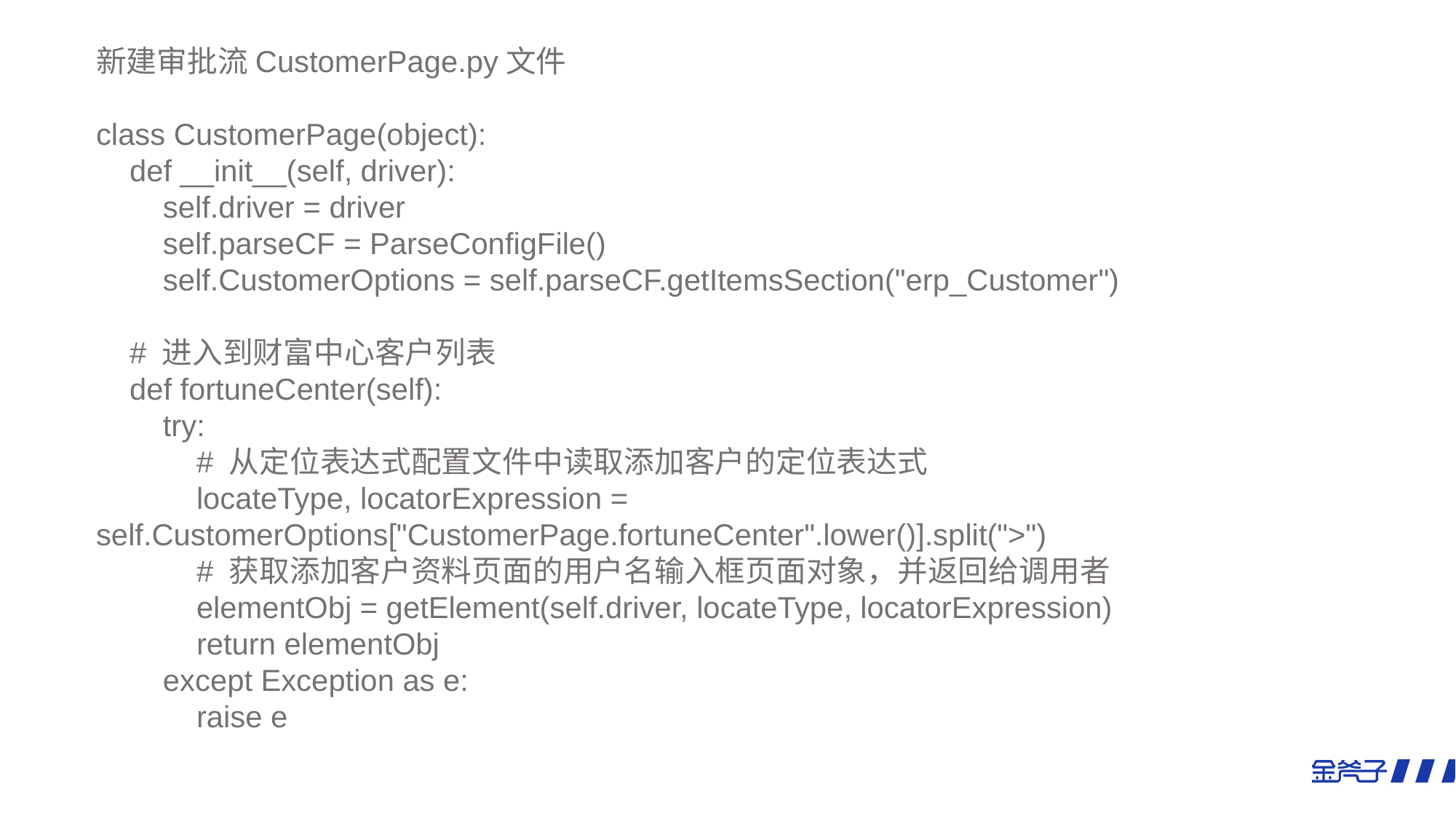

新建审批流CustomerPage.py文件

class CustomerPage(object):
    def __init__(self, driver):
        self.driver = driver
        self.parseCF = ParseConfigFile()
        self.CustomerOptions = self.parseCF.getItemsSection("erp_Customer")

    # 进入到财富中心客户列表
    def fortuneCenter(self):
        try:
            # 从定位表达式配置文件中读取添加客户的定位表达式
            locateType, locatorExpression = self.CustomerOptions["CustomerPage.fortuneCenter".lower()].split(">")
            # 获取添加客户资料页面的用户名输入框页面对象，并返回给调用者
            elementObj = getElement(self.driver, locateType, locatorExpression)
            return elementObj
        except Exception as e:
            raise e